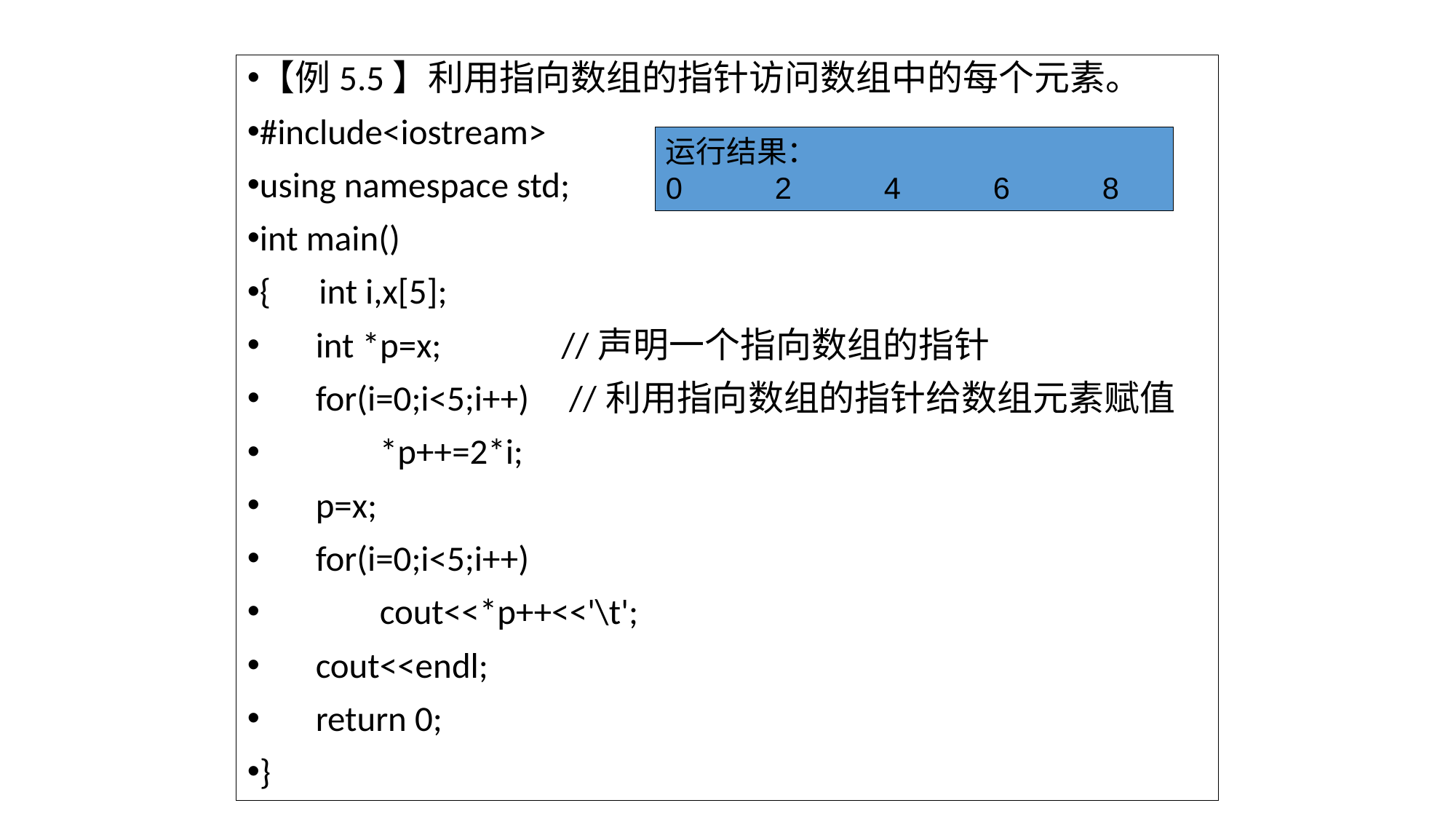

【例5.5】利用指向数组的指针访问数组中的每个元素。
#include<iostream>
using namespace std;
int main()
{      int i,x[5];
       int *p=x;               //声明一个指向数组的指针
       for(i=0;i<5;i++)     //利用指向数组的指针给数组元素赋值
               *p++=2*i;
       p=x;
       for(i=0;i<5;i++)
               cout<<*p++<<'\t';
       cout<<endl;
       return 0;
}
运行结果：
0	2	4	6	8